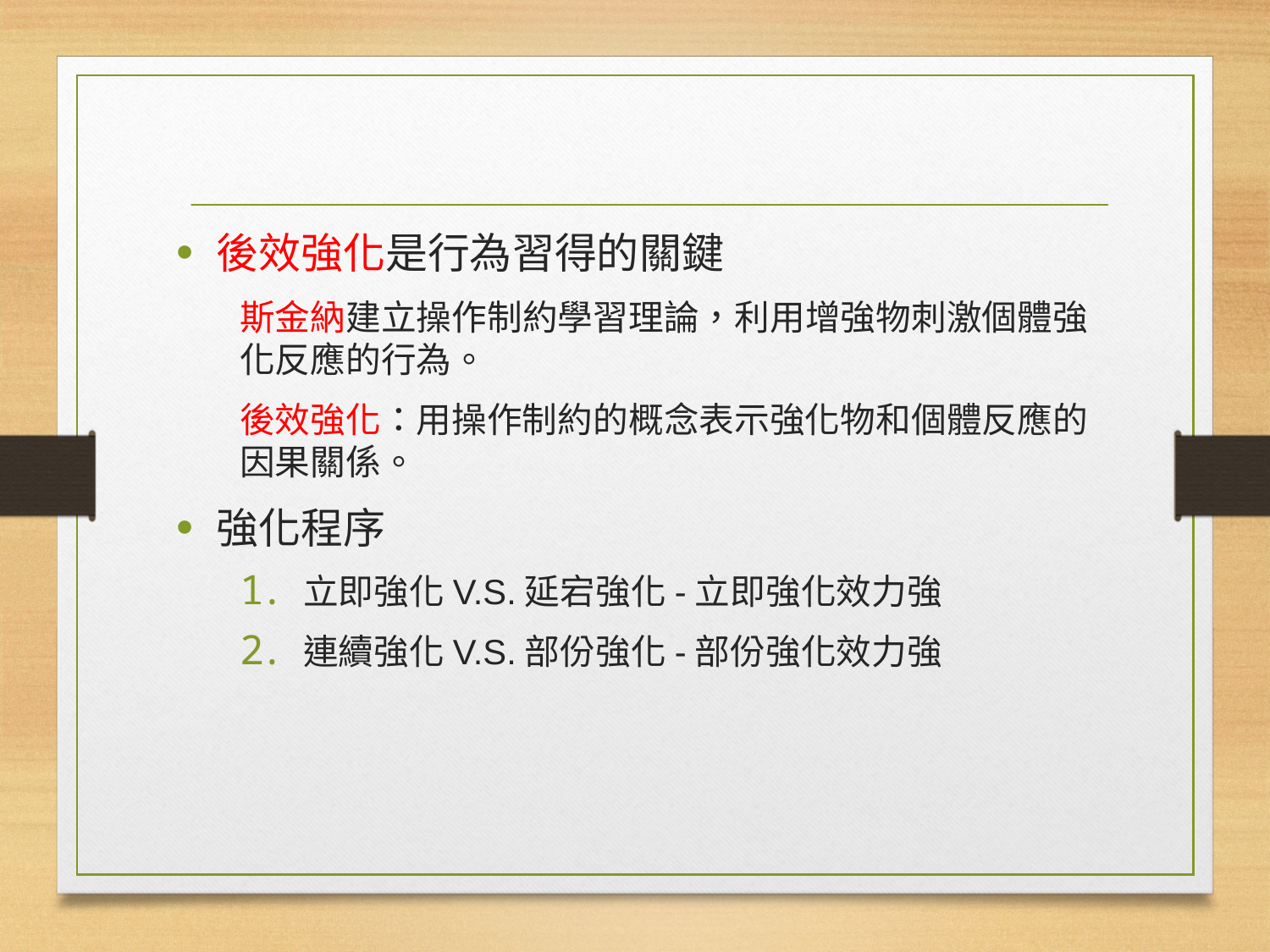

#
後效強化是行為習得的關鍵
斯金納建立操作制約學習理論，利用增強物刺激個體強化反應的行為。
後效強化：用操作制約的概念表示強化物和個體反應的因果關係。
強化程序
立即強化V.S.延宕強化-立即強化效力強
連續強化V.S.部份強化-部份強化效力強